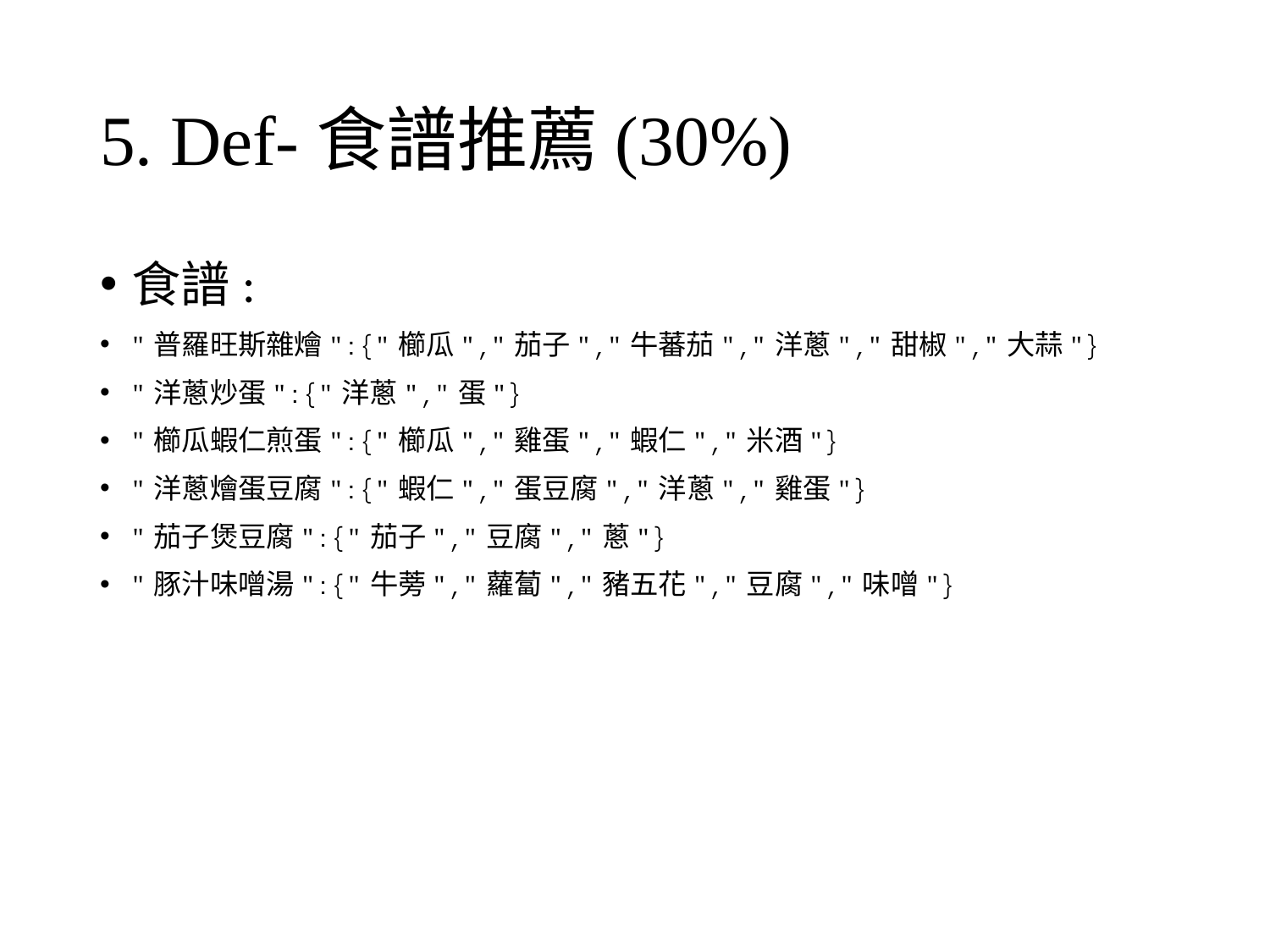

# 5. Def-食譜推薦(30%)
食譜:
"普羅旺斯雜燴":{"櫛瓜","茄子","牛蕃茄","洋蔥","甜椒","大蒜"}
"洋蔥炒蛋":{"洋蔥","蛋"}
"櫛瓜蝦仁煎蛋":{"櫛瓜","雞蛋","蝦仁","米酒"}
"洋蔥燴蛋豆腐":{"蝦仁","蛋豆腐","洋蔥","雞蛋"}
"茄子煲豆腐":{"茄子","豆腐","蔥"}
"豚汁味噌湯":{"牛蒡","蘿蔔","豬五花","豆腐","味噌"}